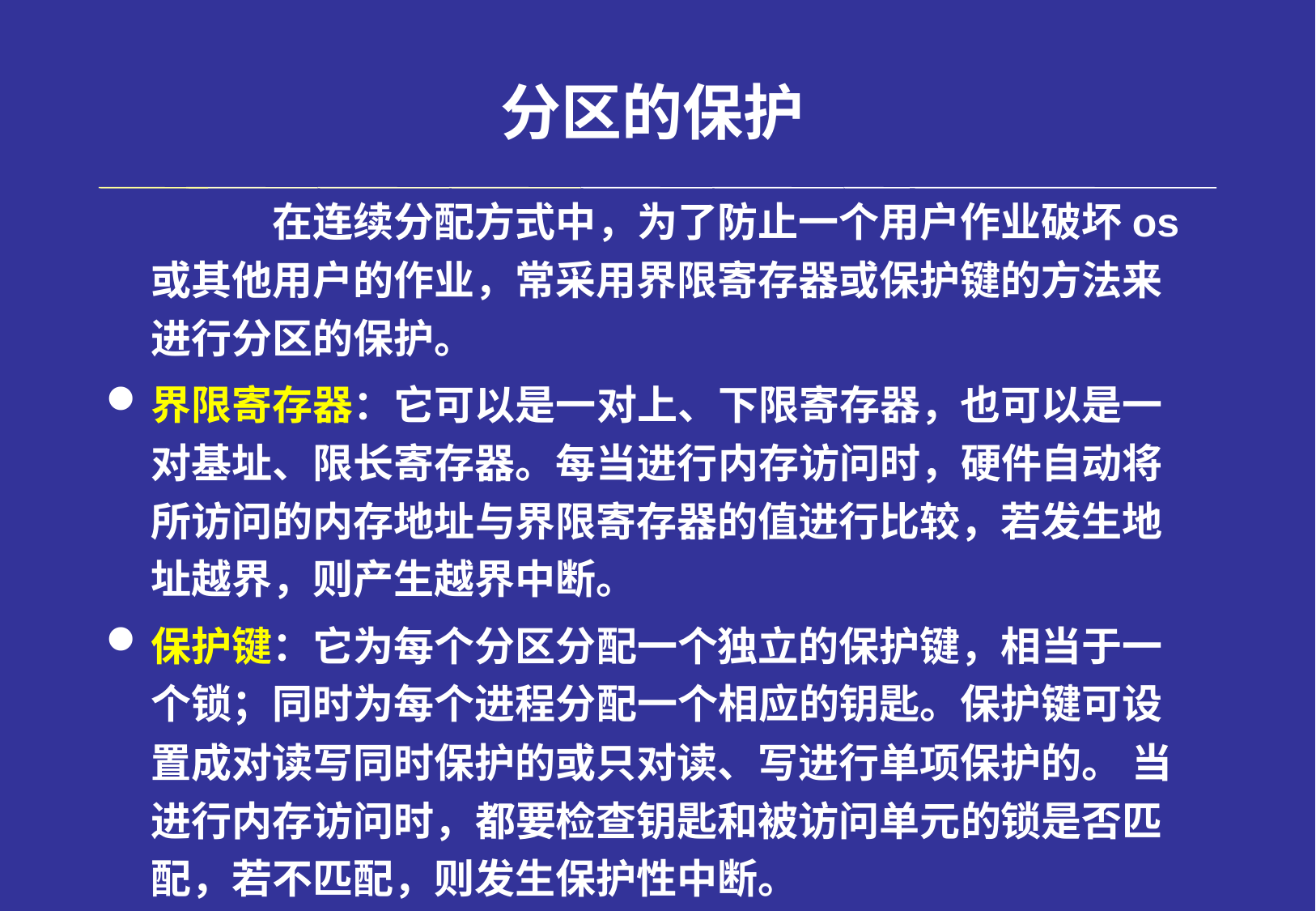

# 分区的保护
		在连续分配方式中，为了防止一个用户作业破坏os或其他用户的作业，常采用界限寄存器或保护键的方法来进行分区的保护。
界限寄存器：它可以是一对上、下限寄存器，也可以是一对基址、限长寄存器。每当进行内存访问时，硬件自动将所访问的内存地址与界限寄存器的值进行比较，若发生地址越界，则产生越界中断。
保护键：它为每个分区分配一个独立的保护键，相当于一个锁；同时为每个进程分配一个相应的钥匙。保护键可设置成对读写同时保护的或只对读、写进行单项保护的。 当进行内存访问时，都要检查钥匙和被访问单元的锁是否匹配，若不匹配，则发生保护性中断。